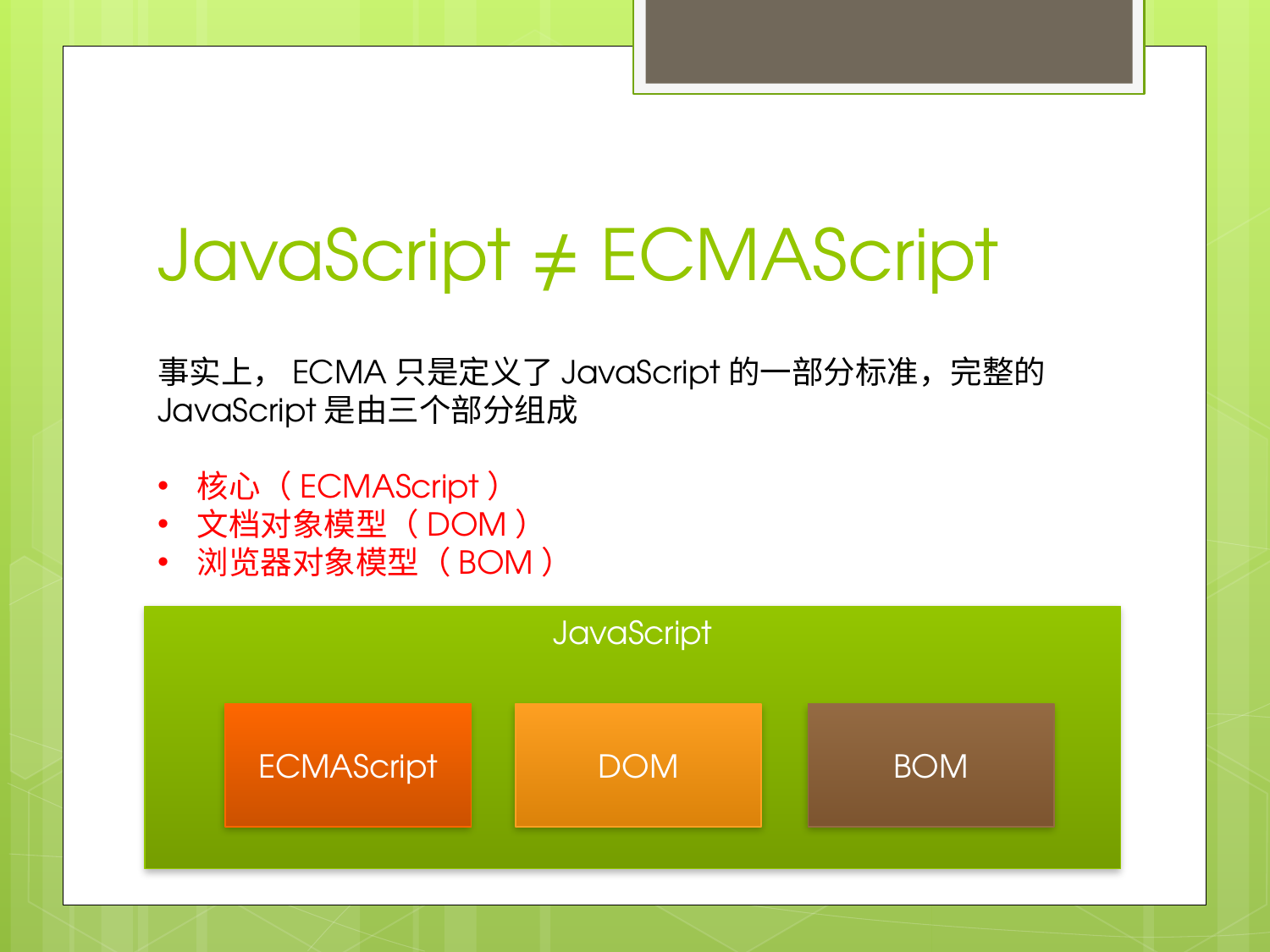

# JavaScript ≠ ECMAScript
事实上，ECMA只是定义了JavaScript的一部分标准，完整的JavaScript是由三个部分组成

核心（ECMAScript）
文档对象模型（DOM）
浏览器对象模型（BOM）
JavaScript
ECMAScript
DOM
BOM